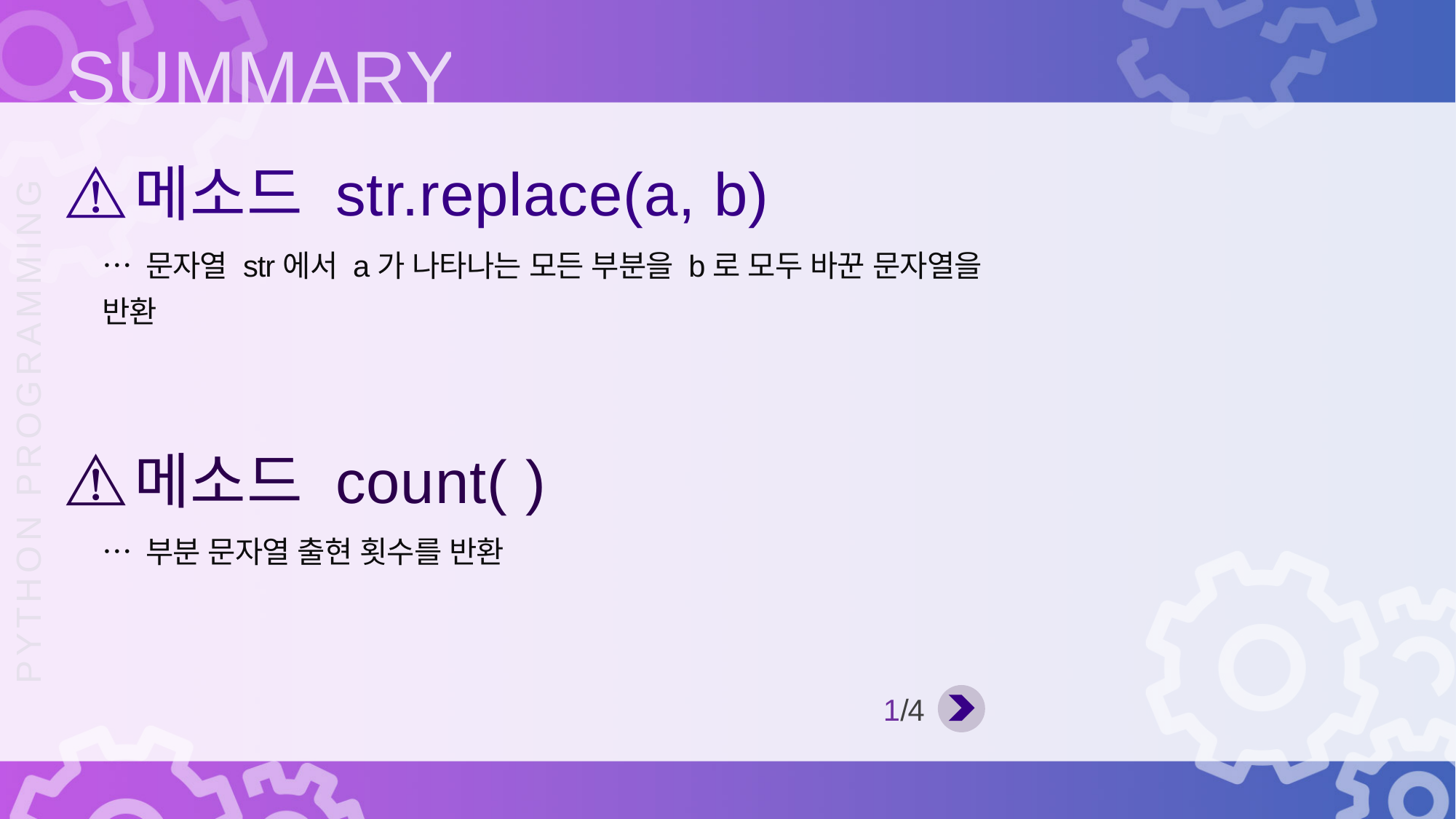

메소드 str.replace(a, b)
… 문자열 str에서 a가 나타나는 모든 부분을 b로 모두 바꾼 문자열을 반환
메소드 count( )
… 부분 문자열 출현 횟수를 반환
1/4